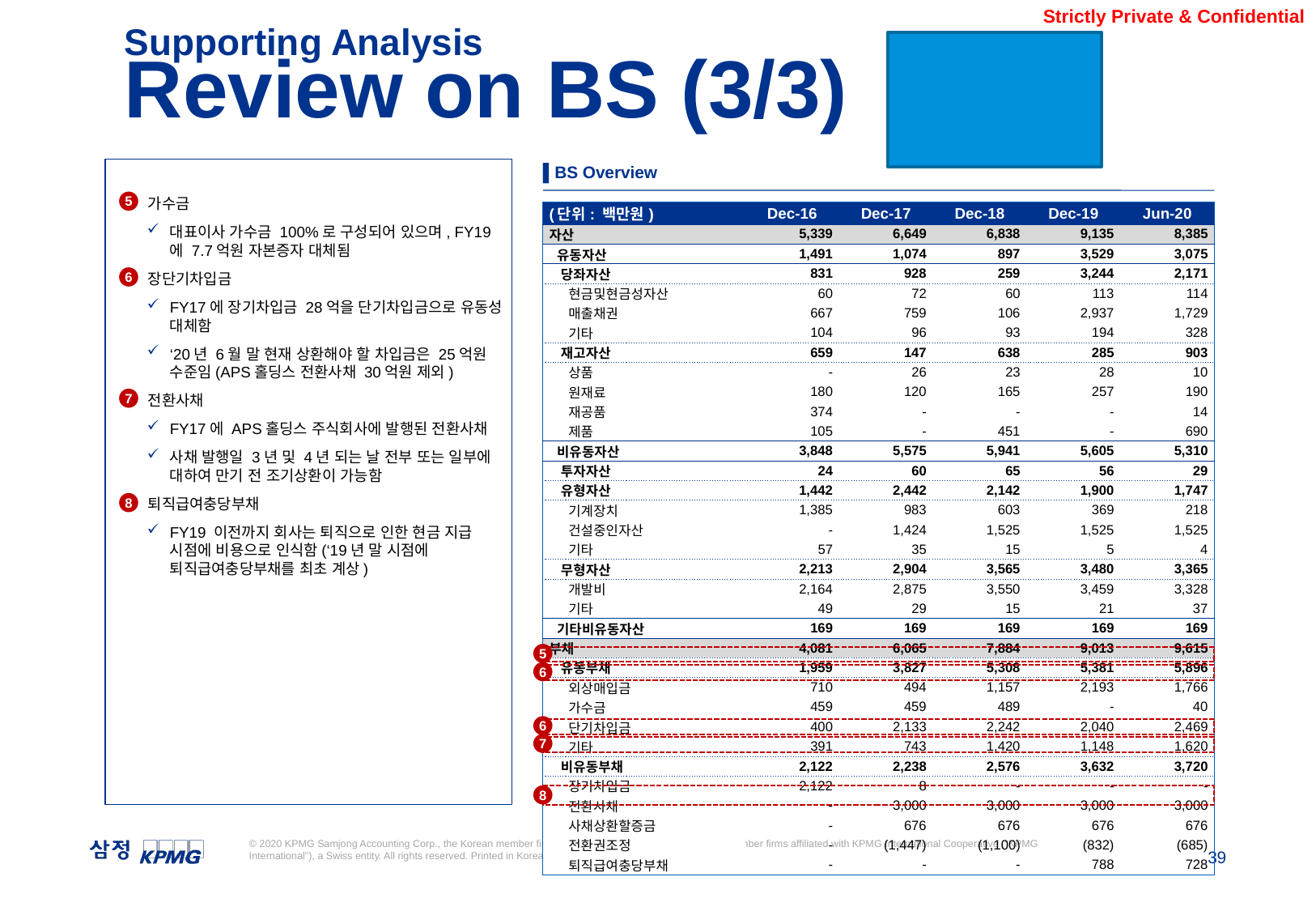

Supporting Analysis

Review on BS (3/3)
▌BS Overview

가수금
대표이사 가수금 100%로 구성되어 있으며, FY19에 7.7억원 자본증자 대체됨
장단기차입금
FY17에 장기차입금 28억을 단기차입금으로 유동성 대체함
‘20년 6월 말 현재 상환해야 할 차입금은 25억원 수준임(APS홀딩스 전환사채 30억원 제외)
전환사채
FY17에 APS홀딩스 주식회사에 발행된 전환사채
사채 발행일 3년 및 4년 되는 날 전부 또는 일부에 대하여 만기 전 조기상환이 가능함
퇴직급여충당부채
FY19 이전까지 회사는 퇴직으로 인한 현금 지급 시점에 비용으로 인식함(‘19년 말 시점에 퇴직급여충당부채를 최초 계상)

5
| (단위: 백만원) | Dec-16 | Dec-17 | Dec-18 | Dec-19 | Jun-20 |
| --- | --- | --- | --- | --- | --- |
| 자산 | 5,339 | 6,649 | 6,838 | 9,135 | 8,385 |
| 유동자산 | 1,491 | 1,074 | 897 | 3,529 | 3,075 |
| 당좌자산 | 831 | 928 | 259 | 3,244 | 2,171 |
| 현금및현금성자산 | 60 | 72 | 60 | 113 | 114 |
| 매출채권 | 667 | 759 | 106 | 2,937 | 1,729 |
| 기타 | 104 | 96 | 93 | 194 | 328 |
| 재고자산 | 659 | 147 | 638 | 285 | 903 |
| 상품 | - | 26 | 23 | 28 | 10 |
| 원재료 | 180 | 120 | 165 | 257 | 190 |
| 재공품 | 374 | - | - | - | 14 |
| 제품 | 105 | - | 451 | - | 690 |
| 비유동자산 | 3,848 | 5,575 | 5,941 | 5,605 | 5,310 |
| 투자자산 | 24 | 60 | 65 | 56 | 29 |
| 유형자산 | 1,442 | 2,442 | 2,142 | 1,900 | 1,747 |
| 기계장치 | 1,385 | 983 | 603 | 369 | 218 |
| 건설중인자산 | - | 1,424 | 1,525 | 1,525 | 1,525 |
| 기타 | 57 | 35 | 15 | 5 | 4 |
| 무형자산 | 2,213 | 2,904 | 3,565 | 3,480 | 3,365 |
| 개발비 | 2,164 | 2,875 | 3,550 | 3,459 | 3,328 |
| 기타 | 49 | 29 | 15 | 21 | 37 |
| 기타비유동자산 | 169 | 169 | 169 | 169 | 169 |
| 부채 | 4,081 | 6,065 | 7,884 | 9,013 | 9,615 |
| 유동부채 | 1,959 | 3,827 | 5,308 | 5,381 | 5,896 |
| 외상매입금 | 710 | 494 | 1,157 | 2,193 | 1,766 |
| 가수금 | 459 | 459 | 489 | - | 40 |
| 단기차입금 | 400 | 2,133 | 2,242 | 2,040 | 2,469 |
| 기타 | 391 | 743 | 1,420 | 1,148 | 1,620 |
| 비유동부채 | 2,122 | 2,238 | 2,576 | 3,632 | 3,720 |
| 장기차입금 | 2,122 | 8 | - | - | - |
| 전환사채 | - | 3,000 | 3,000 | 3,000 | 3,000 |
| 사채상환할증금 | - | 676 | 676 | 676 | 676 |
| 전환권조정 | - | (1,447) | (1,100) | (832) | (685) |
| 퇴직급여충당부채 | - | - | - | 788 | 728 |
6
7
8
5

6

6

7

8